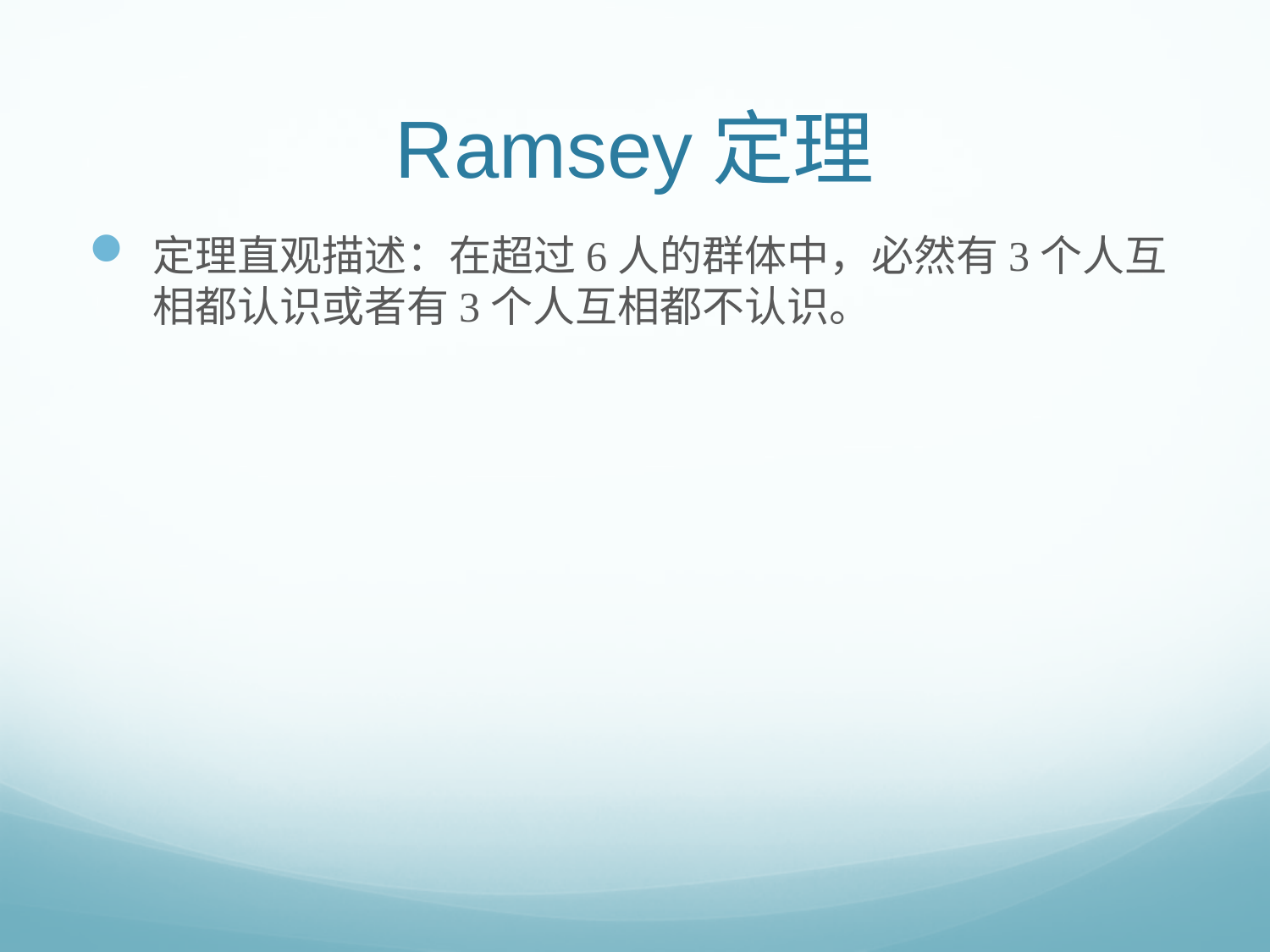

# Ramsey定理
定理直观描述：在超过6人的群体中，必然有3个人互相都认识或者有3个人互相都不认识。